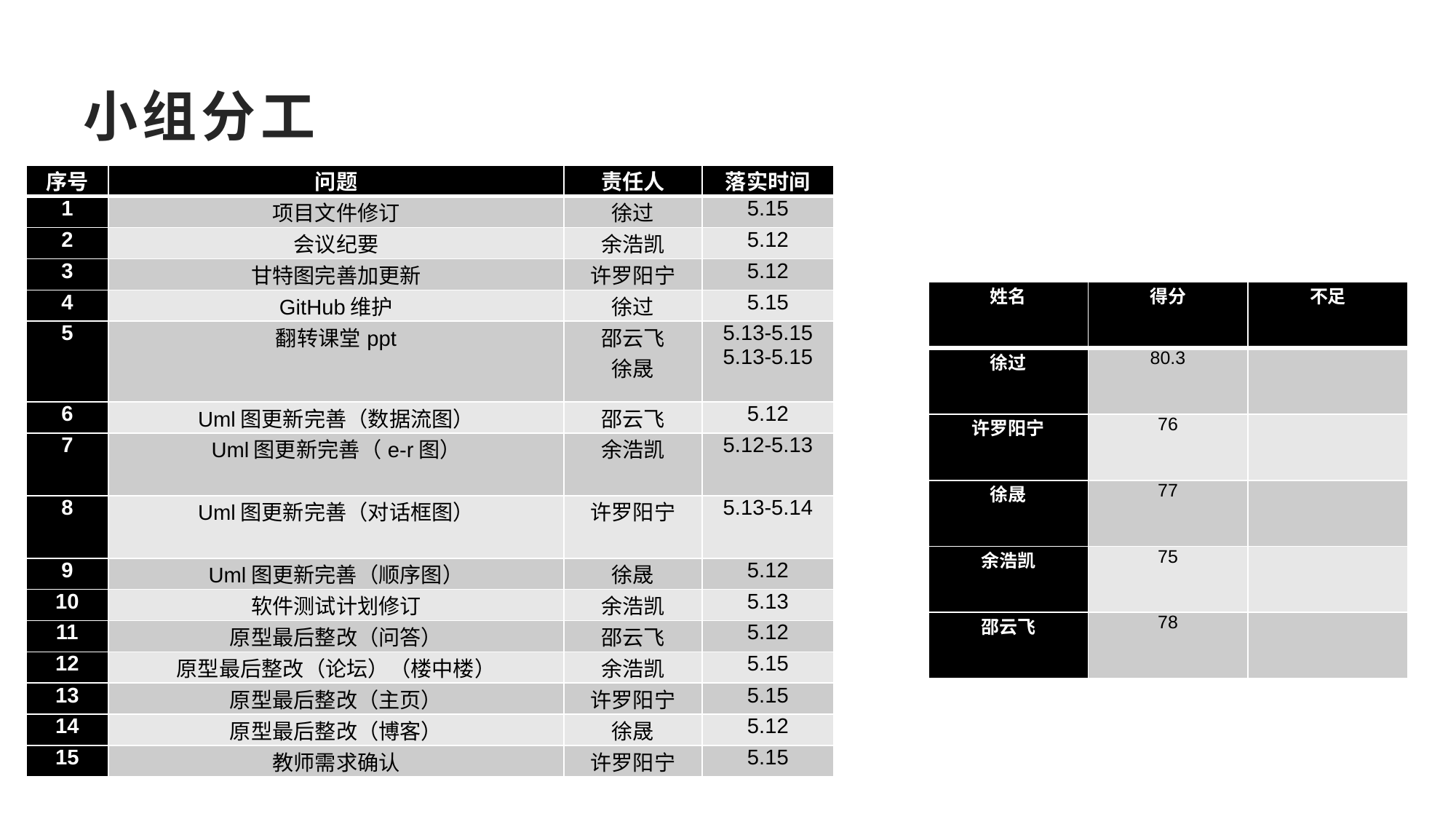

# 小组分工
| 序号 | 问题 | 责任人 | 落实时间 |
| --- | --- | --- | --- |
| 1 | 项目文件修订 | 徐过 | 5.15 |
| 2 | 会议纪要 | 余浩凯 | 5.12 |
| 3 | 甘特图完善加更新 | 许罗阳宁 | 5.12 |
| 4 | GitHub维护 | 徐过 | 5.15 |
| 5 | 翻转课堂ppt | 邵云飞 徐晟 | 5.13-5.15 5.13-5.15 |
| 6 | Uml图更新完善（数据流图） | 邵云飞 | 5.12 |
| 7 | Uml图更新完善（e-r图） | 余浩凯 | 5.12-5.13 |
| 8 | Uml图更新完善（对话框图） | 许罗阳宁 | 5.13-5.14 |
| 9 | Uml图更新完善（顺序图） | 徐晟 | 5.12 |
| 10 | 软件测试计划修订 | 余浩凯 | 5.13 |
| 11 | 原型最后整改（问答） | 邵云飞 | 5.12 |
| 12 | 原型最后整改（论坛）（楼中楼） | 余浩凯 | 5.15 |
| 13 | 原型最后整改（主页） | 许罗阳宁 | 5.15 |
| 14 | 原型最后整改（博客） | 徐晟 | 5.12 |
| 15 | 教师需求确认 | 许罗阳宁 | 5.15 |
| 姓名 | 得分 | 不足 |
| --- | --- | --- |
| 徐过 | 80.3 |  |
| 许罗阳宁 | 76 |  |
| 徐晟 | 77 |  |
| 余浩凯 | 75 |  |
| 邵云飞 | 78 |  |